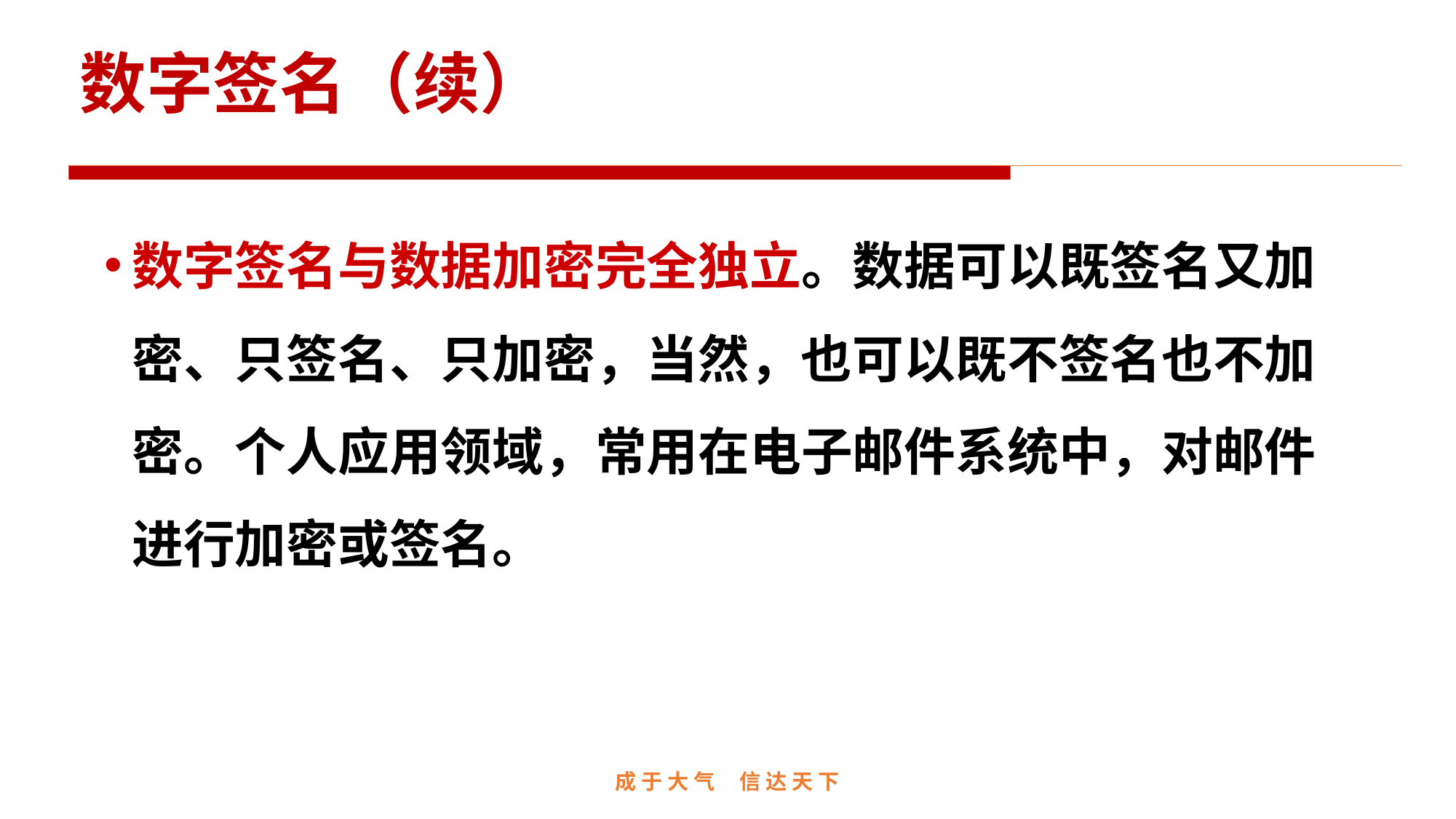

# 数字签名（续）

数字签名与数据加密完全独立。数据可以既签名又加密、只签名、只加密，当然，也可以既不签名也不加密。个人应用领域，常用在电子邮件系统中，对邮件进行加密或签名。

成 于 大 气     信 达 天 下